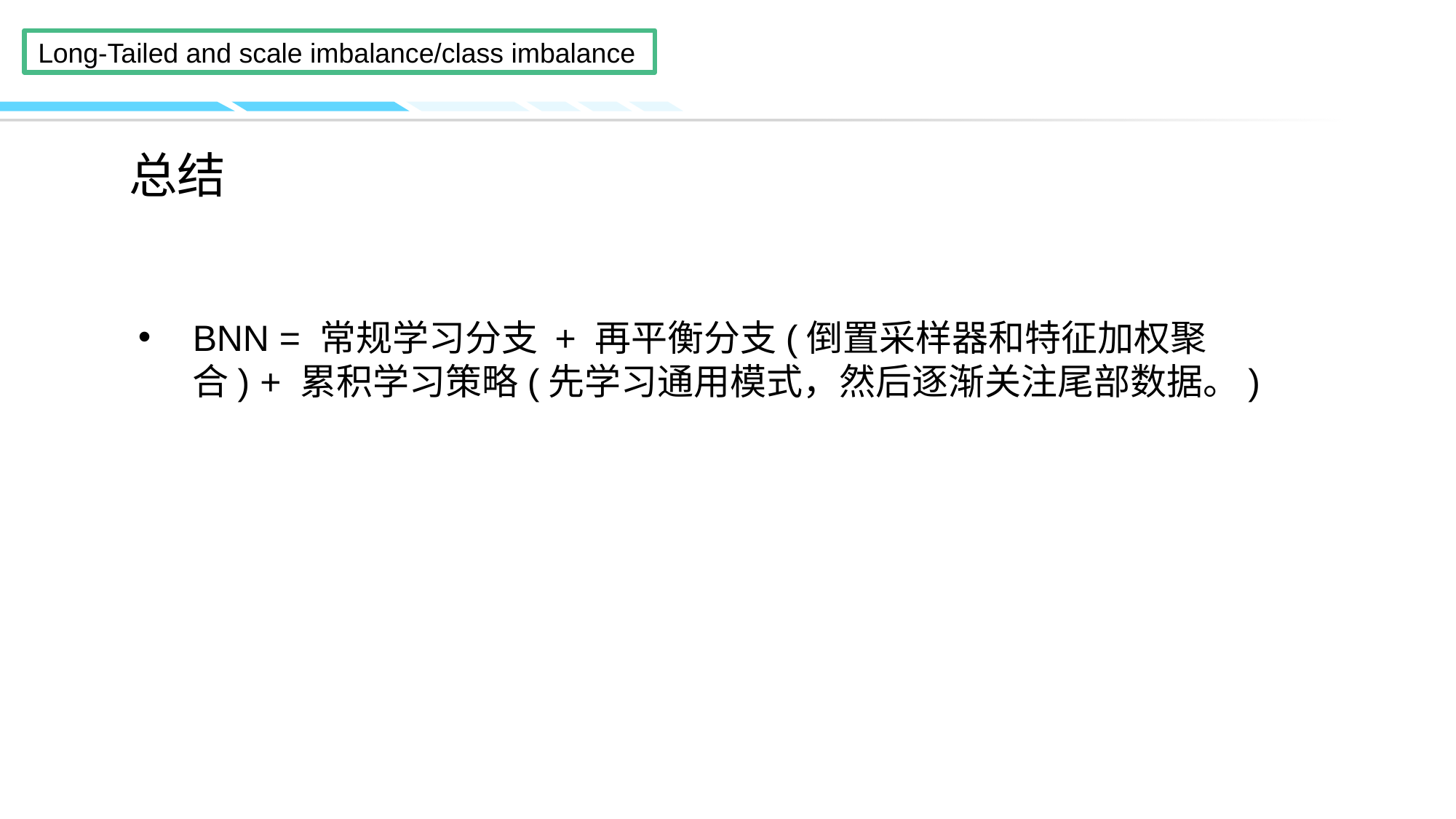

BNN = 常规学习分支 + 再平衡分支(倒置采样器和特征加权聚合) + 累积学习策略(先学习通用模式，然后逐渐关注尾部数据。)